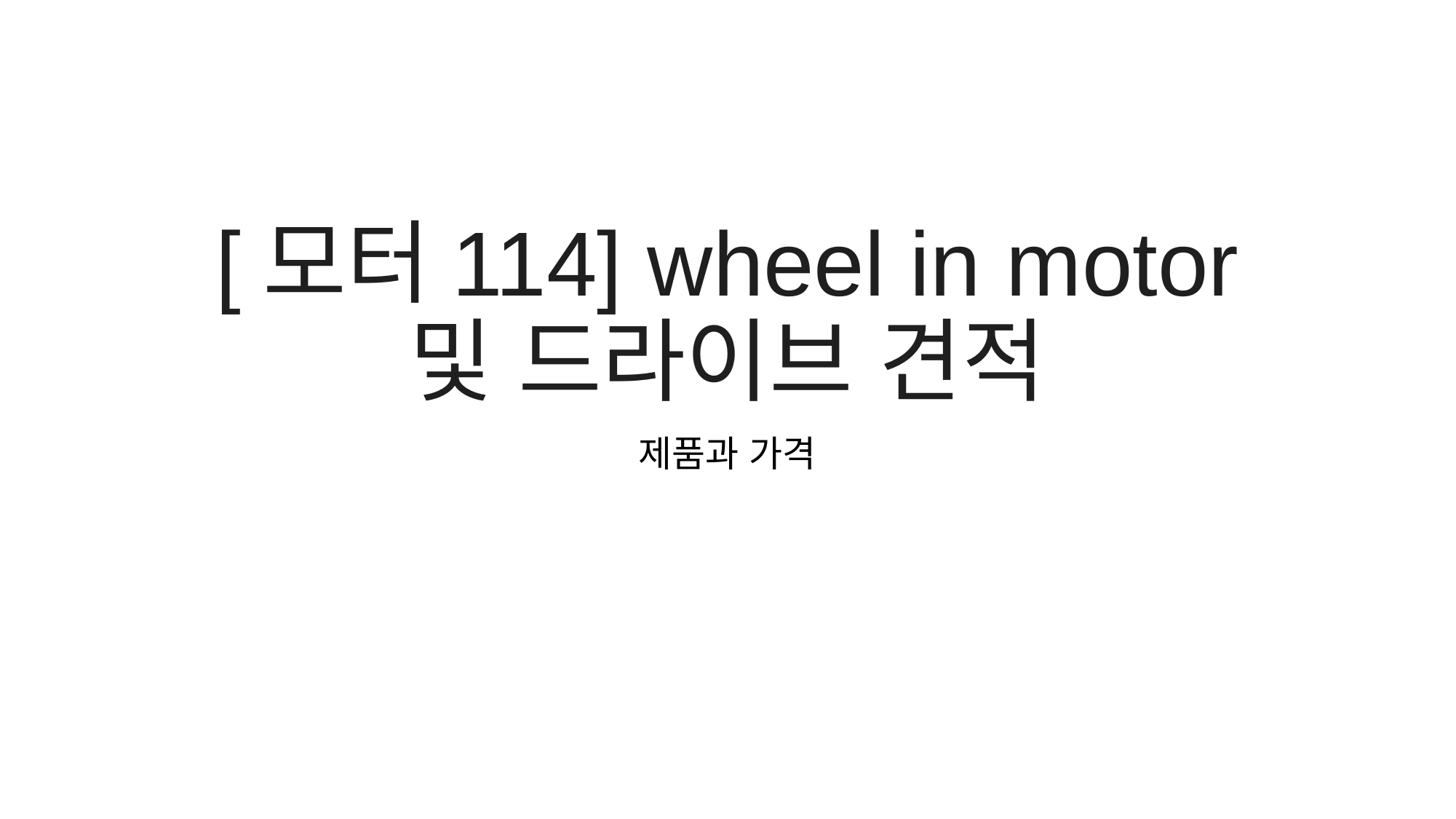

# [모터114] wheel in motor 및 드라이브 견적
제품과 가격